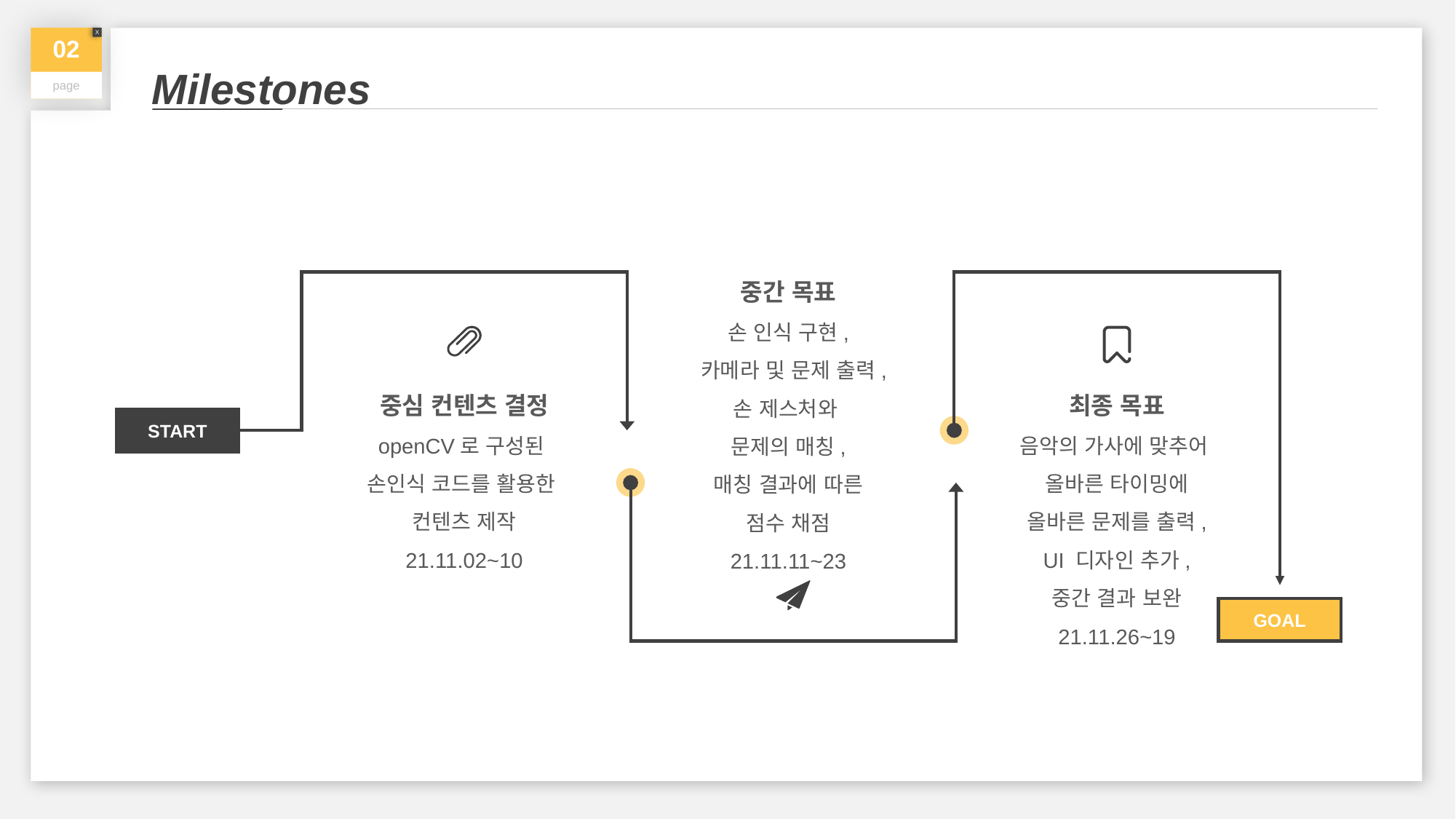

02
page
X
Milestones
중간 목표
손 인식 구현,
 카메라 및 문제 출력,
손 제스처와
문제의 매칭,
매칭 결과에 따른
점수 채점
21.11.11~23

START

최종 목표
음악의 가사에 맞추어
올바른 타이밍에
올바른 문제를 출력,
UI 디자인 추가,
중간 결과 보완
21.11.26~19

중심 컨텐츠 결정
openCV로 구성된
손인식 코드를 활용한
컨텐츠 제작
21.11.02~10

GOAL